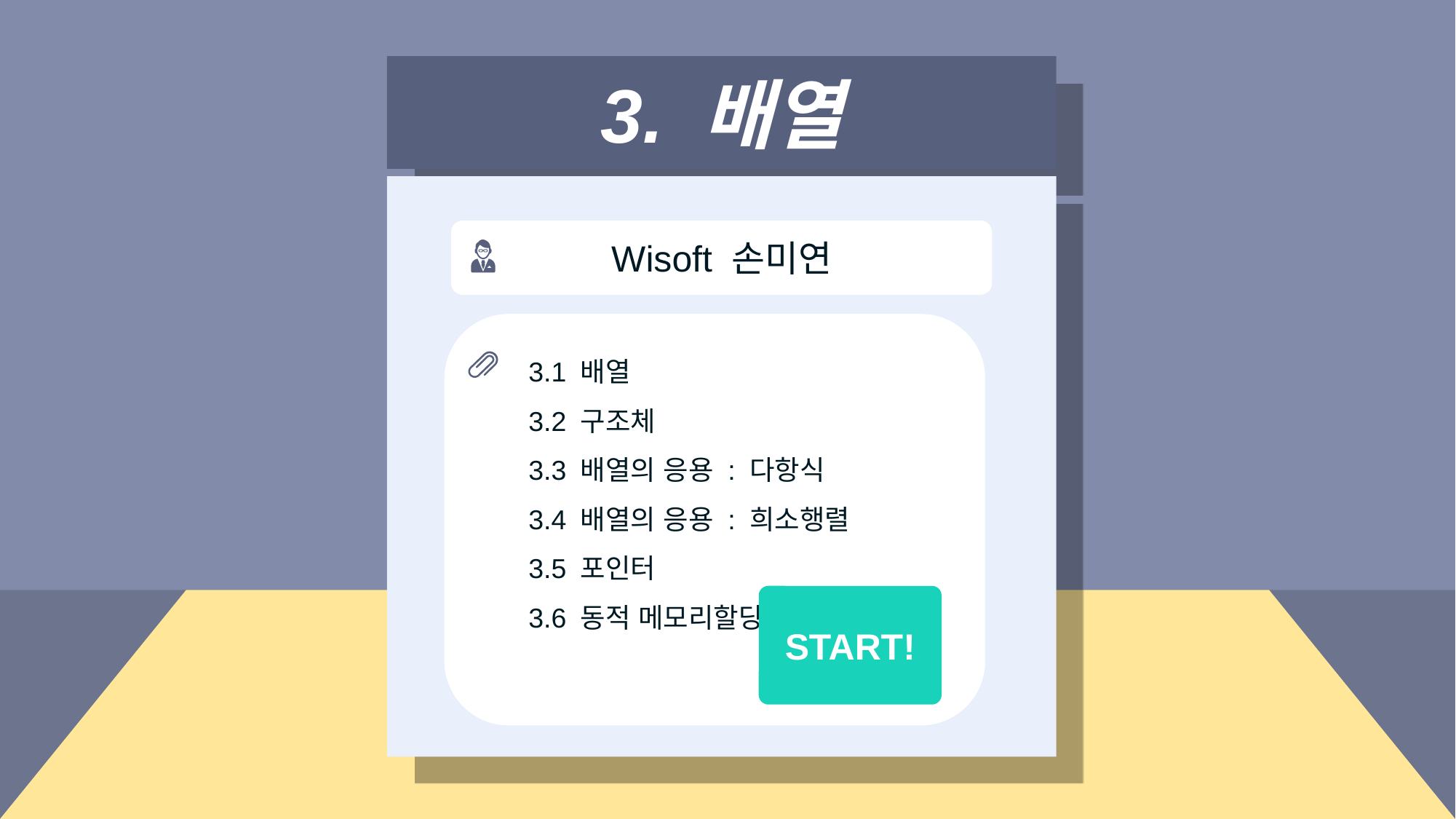

3. 배열

Wisoft 손미연

3.1 배열
3.2 구조체
3.3 배열의 응용 : 다항식
3.4 배열의 응용 : 희소행렬
3.5 포인터
3.6 동적 메모리할당

START!